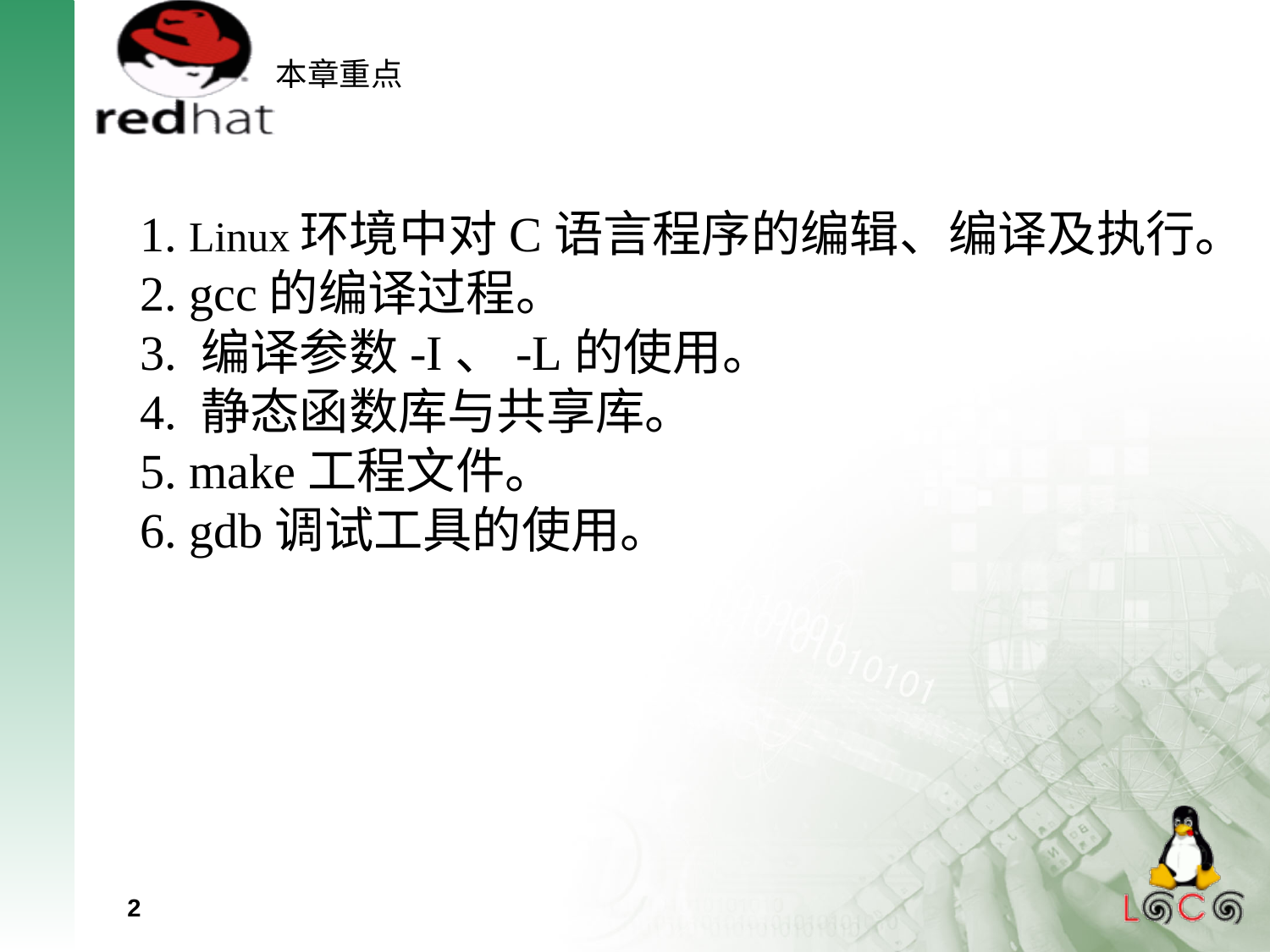

本章重点
1. Linux环境中对C语言程序的编辑、编译及执行。
2. gcc的编译过程。
3. 编译参数-I、-L的使用。
4. 静态函数库与共享库。
5. make工程文件。
6. gdb调试工具的使用。
2